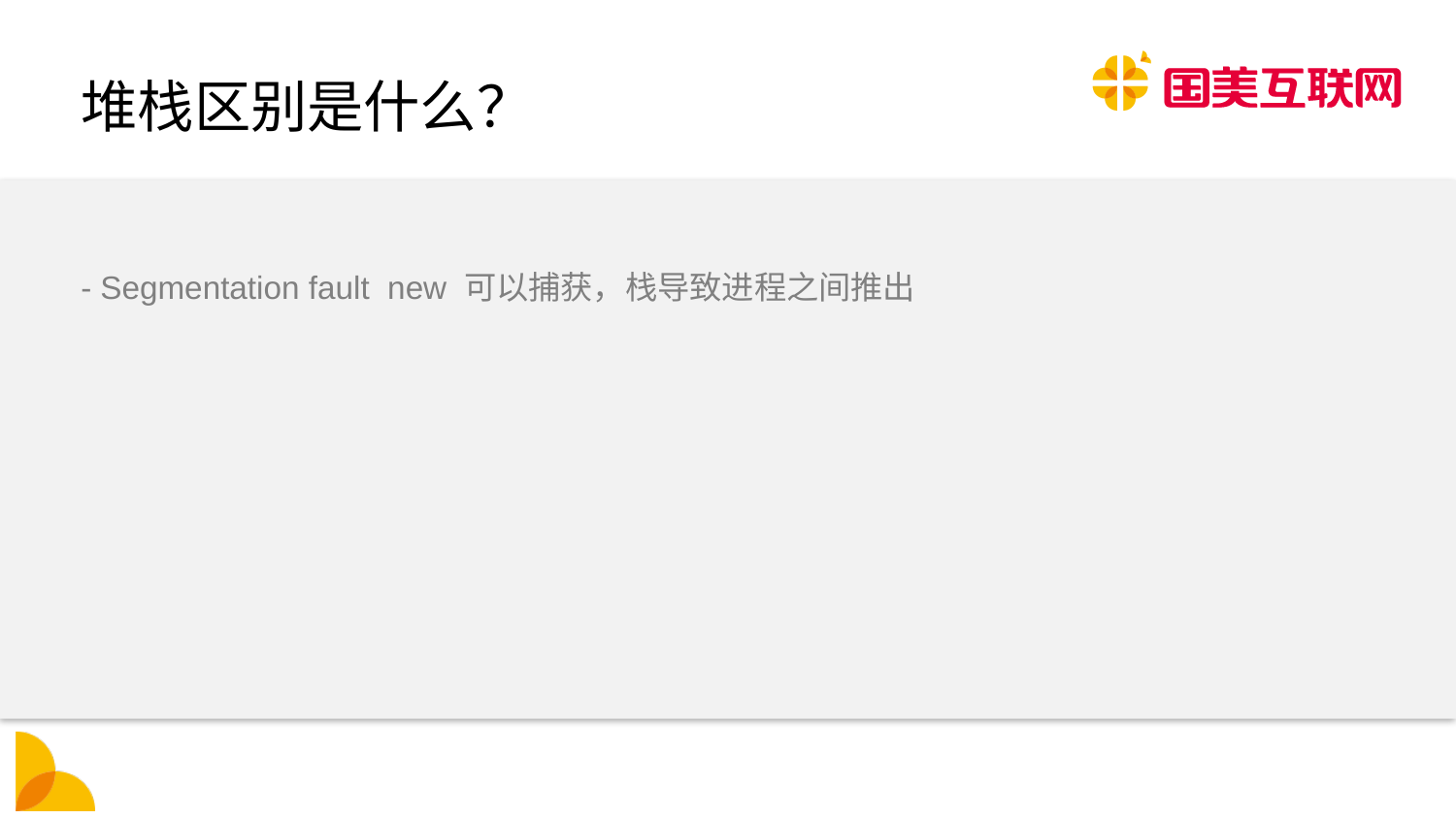

# 堆栈区别是什么？

- Segmentation fault  new 可以捕获，栈导致进程之间推出